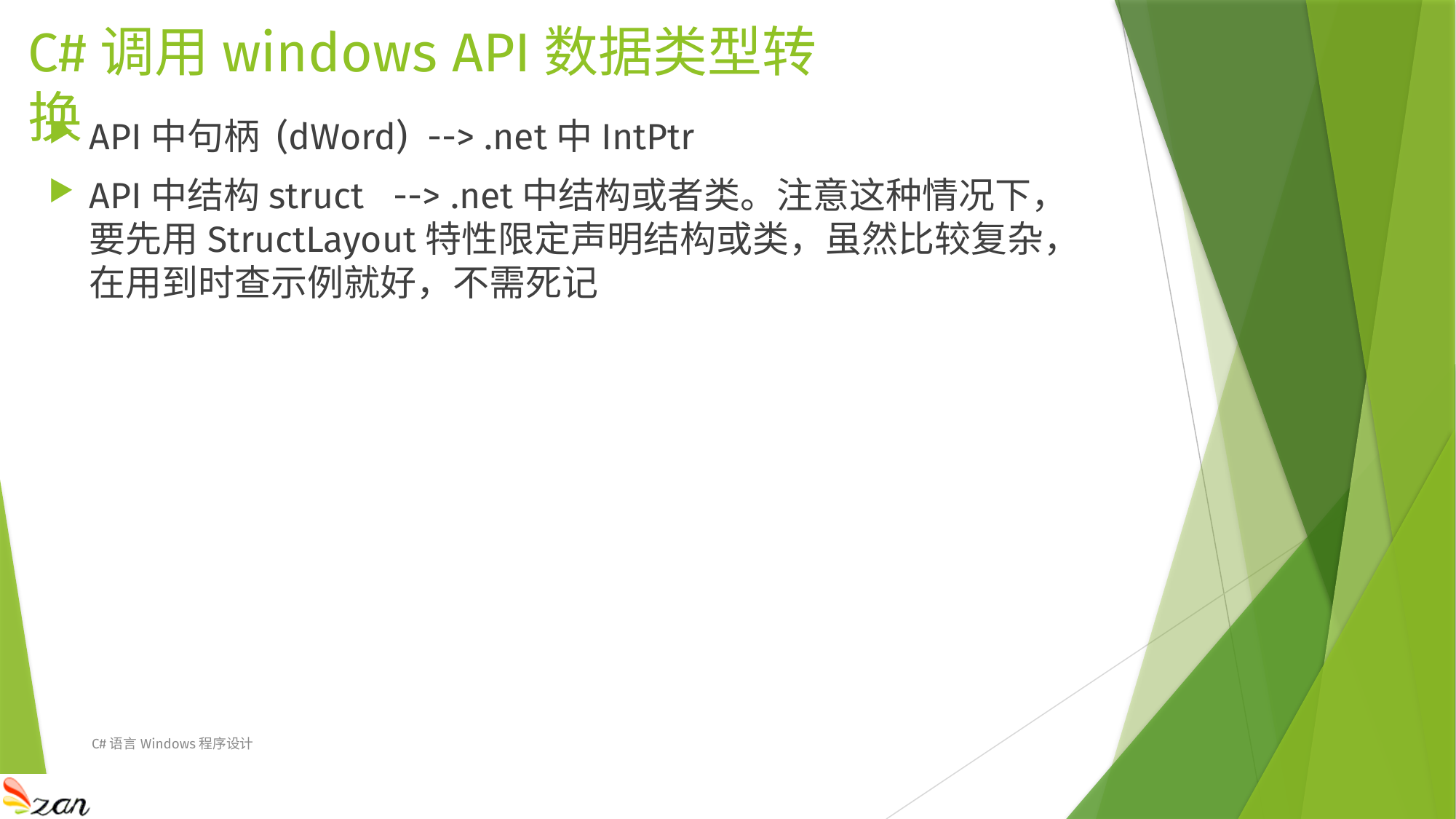

# C#调用windows API数据类型转换
API中句柄 (dWord)  --> .net中IntPtr
API中结构struct   --> .net中结构或者类。注意这种情况下，要先用StructLayout特性限定声明结构或类，虽然比较复杂，在用到时查示例就好，不需死记
C#语言Windows程序设计